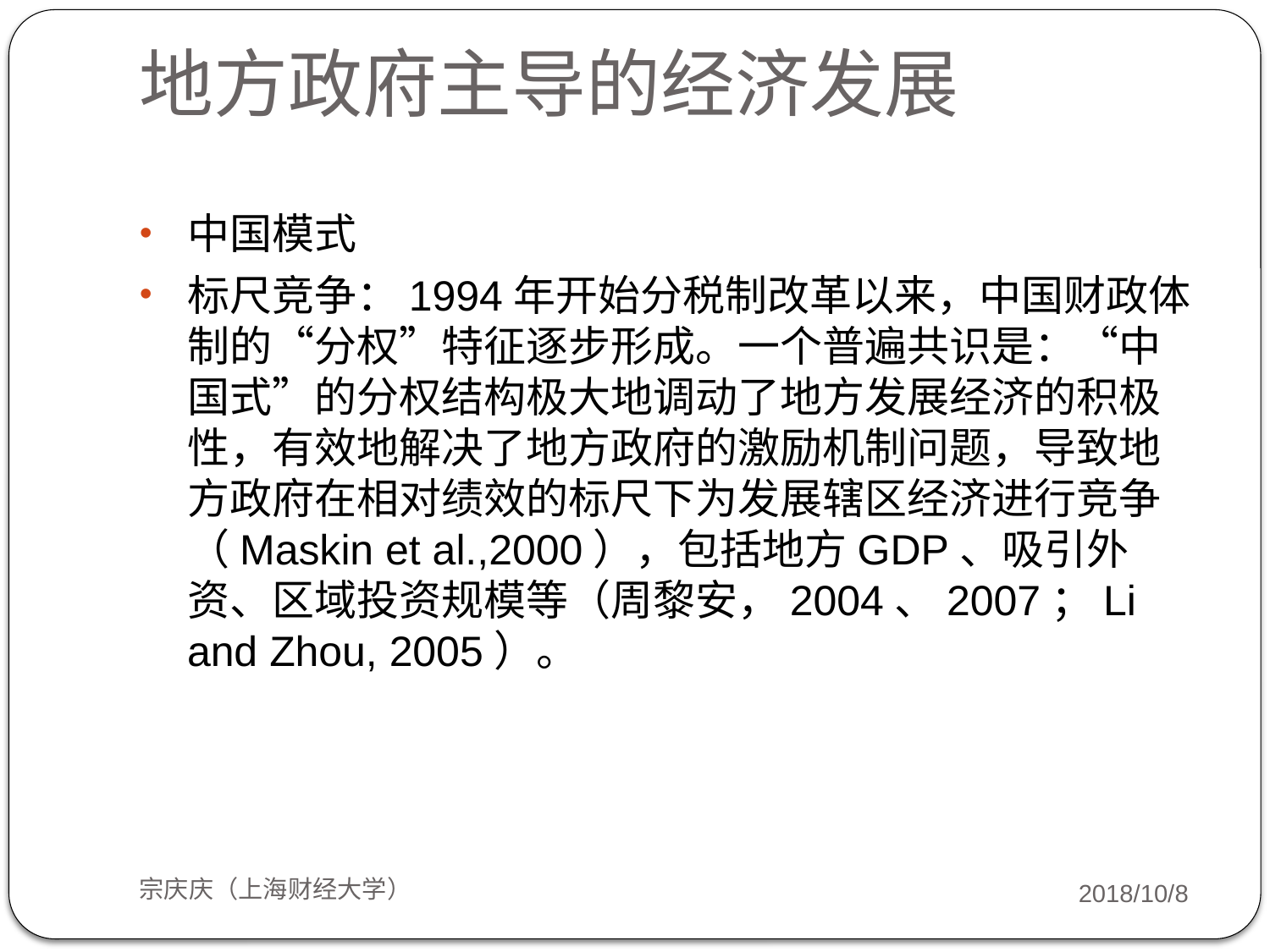

# 地方政府主导的经济发展
中国模式
标尺竞争：1994年开始分税制改革以来，中国财政体制的“分权”特征逐步形成。一个普遍共识是：“中国式”的分权结构极大地调动了地方发展经济的积极性，有效地解决了地方政府的激励机制问题，导致地方政府在相对绩效的标尺下为发展辖区经济进行竞争（Maskin et al.,2000），包括地方GDP、吸引外资、区域投资规模等（周黎安，2004、2007；Li and Zhou, 2005）。
宗庆庆（上海财经大学）
2018/10/8